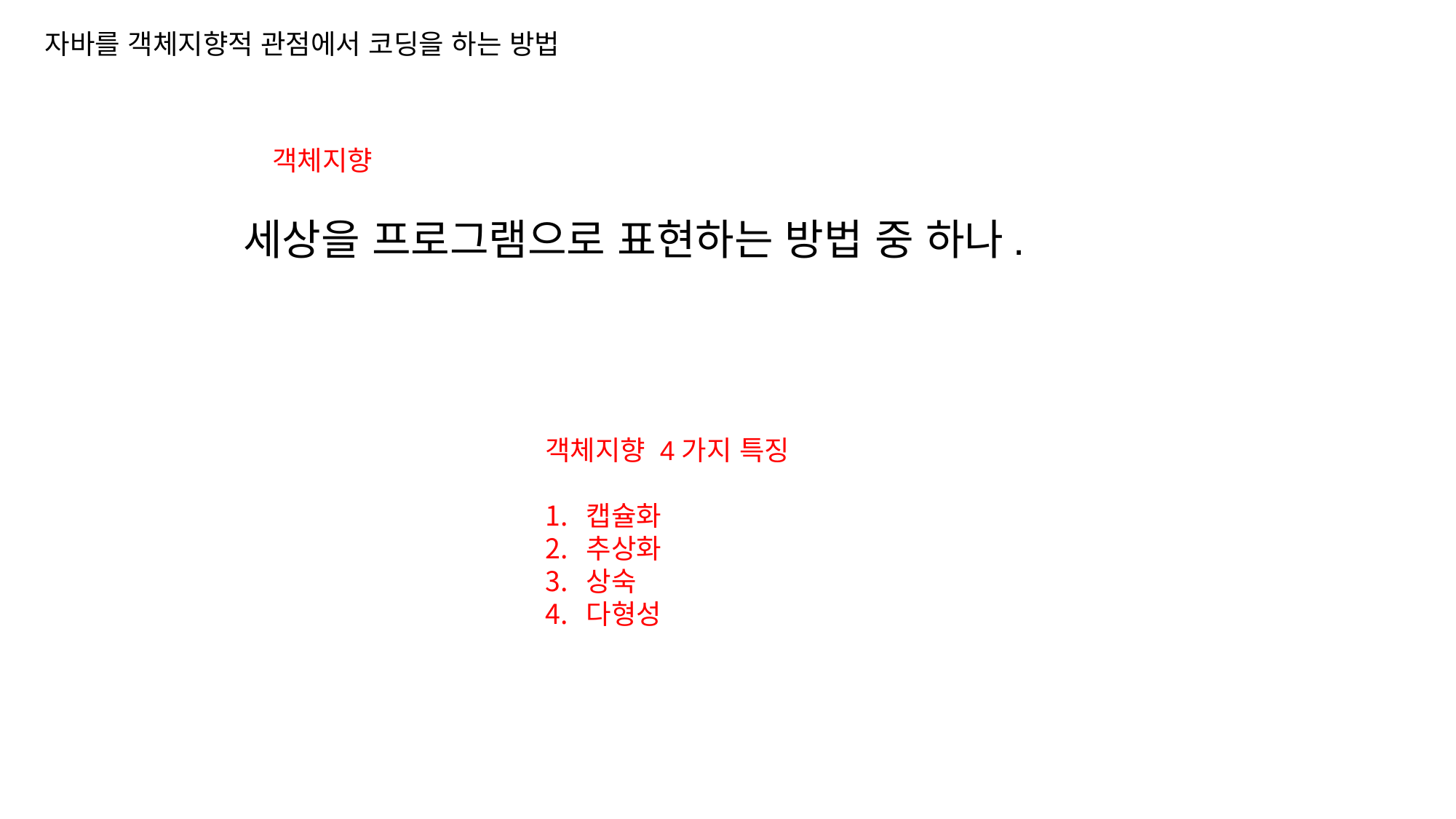

자바를 객체지향적 관점에서 코딩을 하는 방법
객체지향
세상을 프로그램으로 표현하는 방법 중 하나.
객체지향 4가지 특징

캡슐화
추상화
상숙
다형성